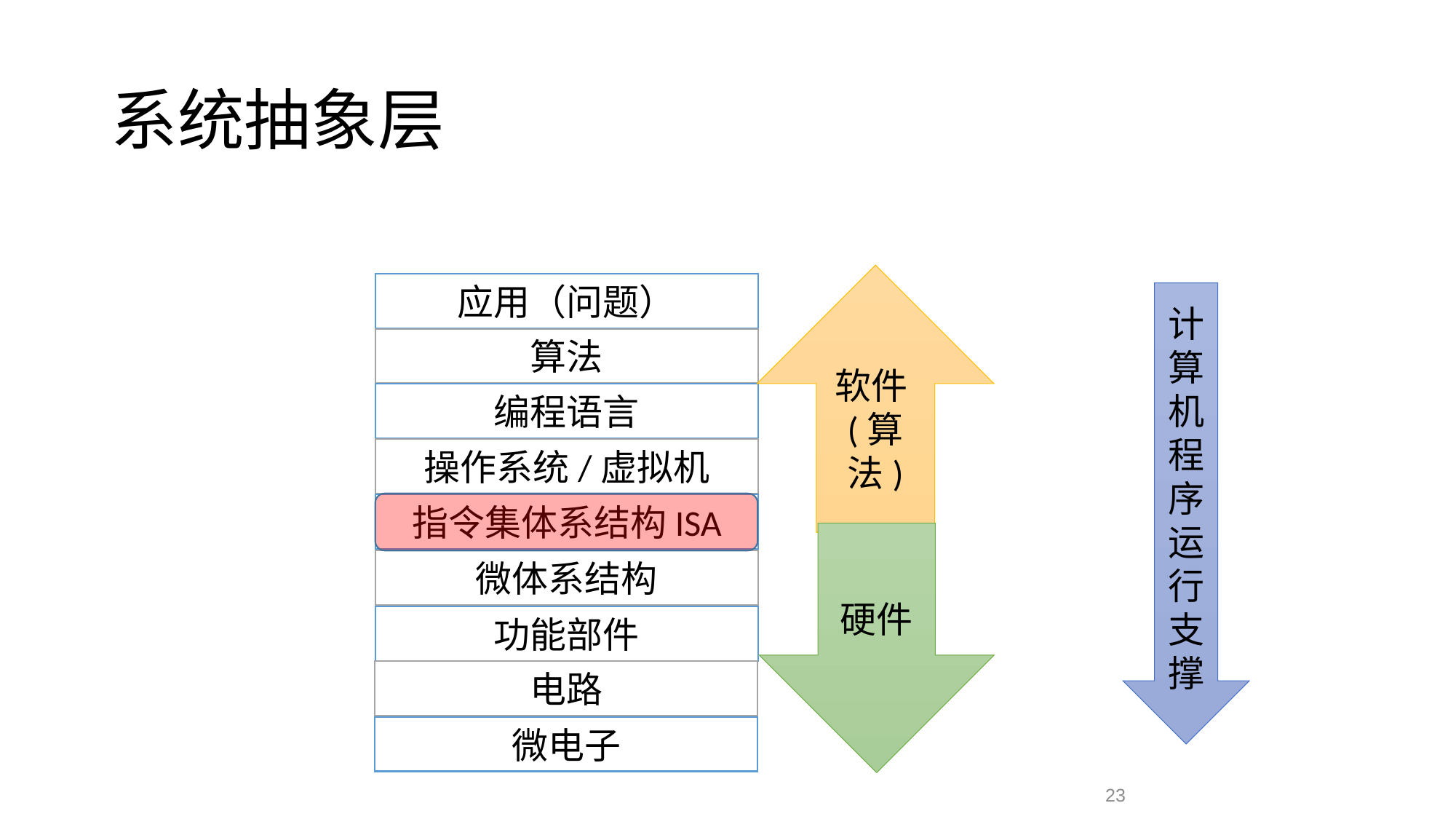

# 系统抽象层
软件(算法)
应用（问题）
计算机程序运行支撑
算法
编程语言
操作系统/虚拟机

指令集体系结构ISA
硬件
微体系结构
功能部件
电路
微电子
23